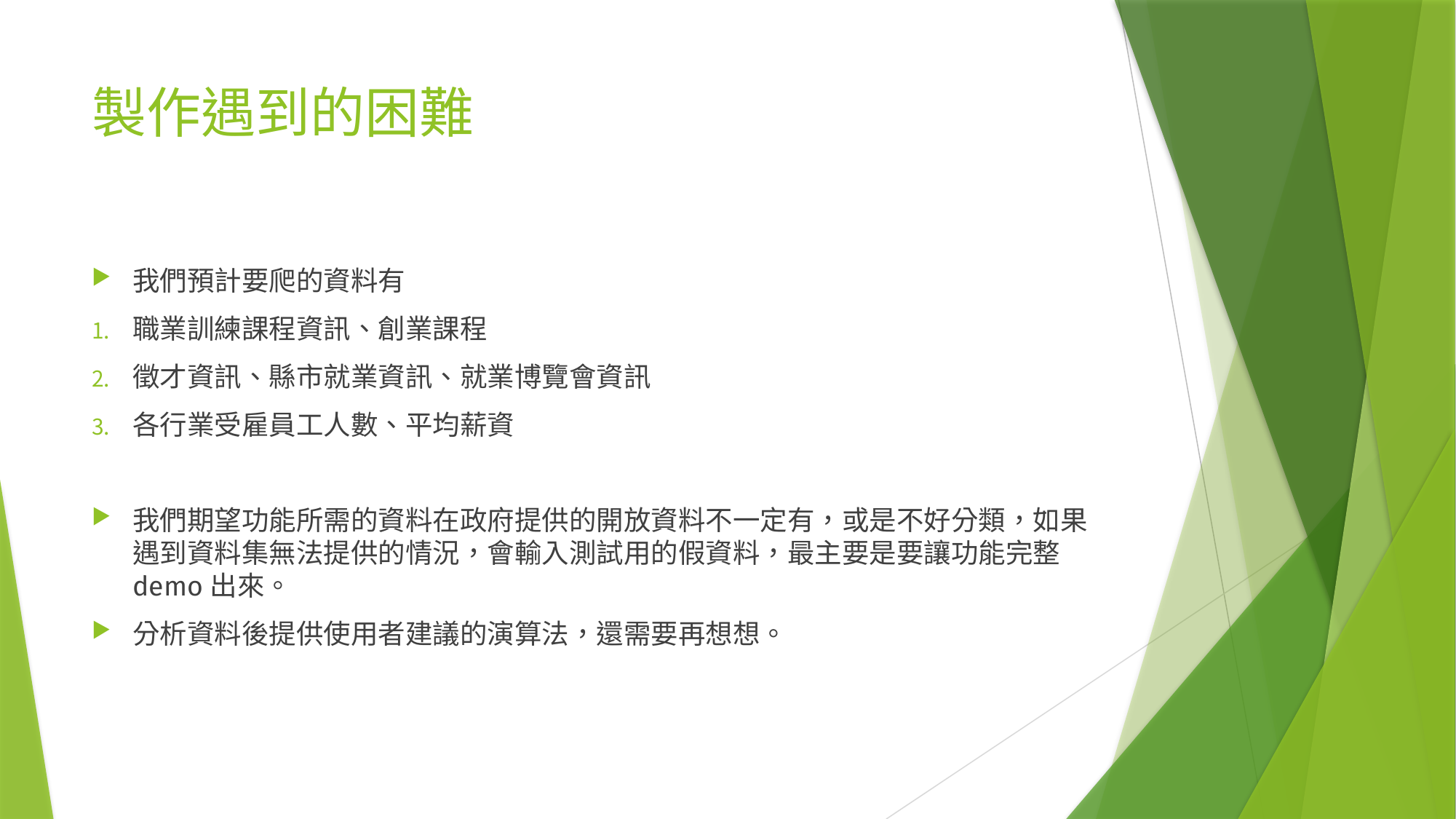

# 製作遇到的困難
我們預計要爬的資料有
職業訓練課程資訊、創業課程
徵才資訊、縣市就業資訊、就業博覽會資訊
各行業受雇員工人數、平均薪資

我們期望功能所需的資料在政府提供的開放資料不一定有，或是不好分類，如果遇到資料集無法提供的情況，會輸入測試用的假資料，最主要是要讓功能完整demo出來。
分析資料後提供使用者建議的演算法，還需要再想想。